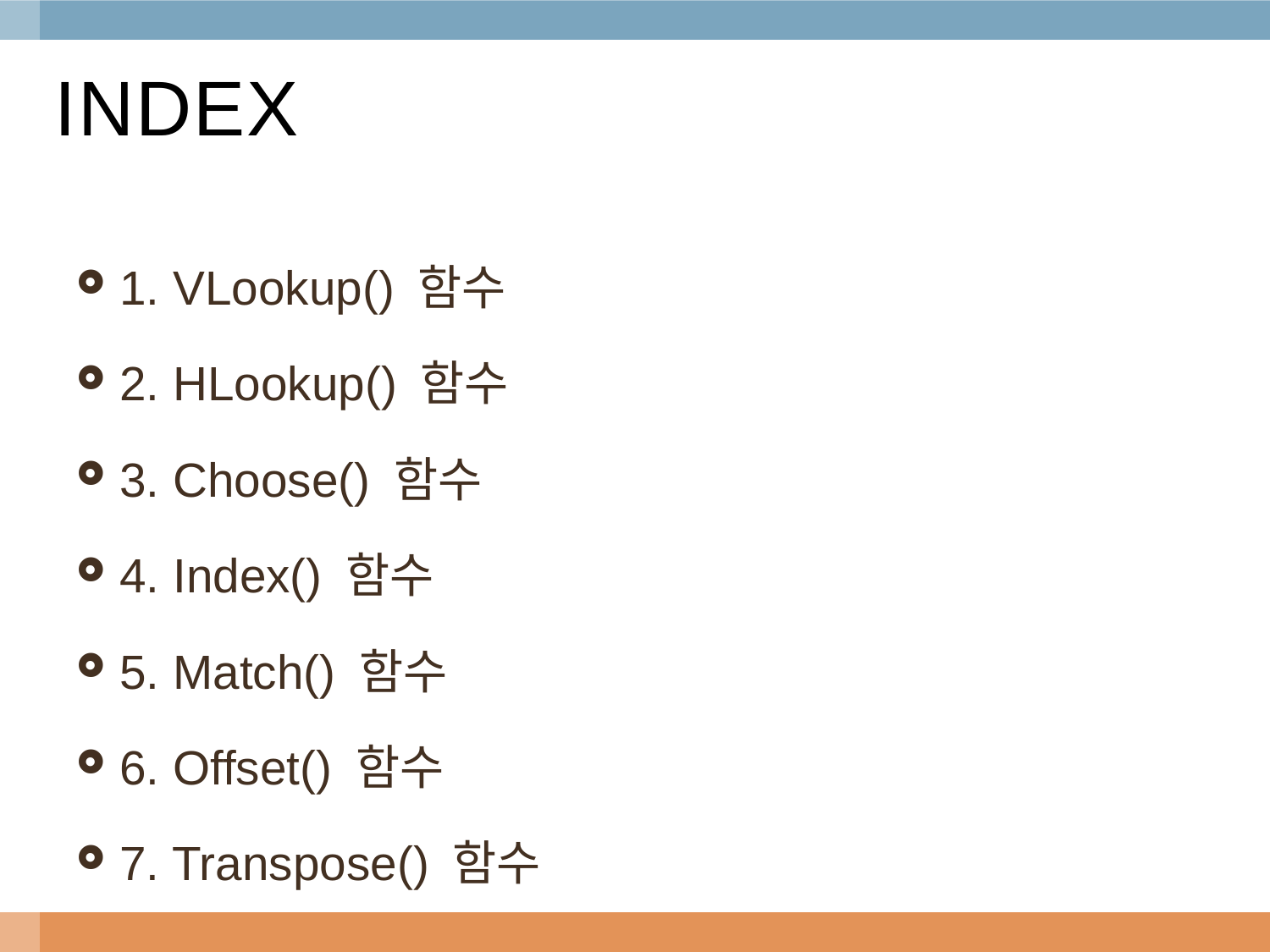

# INDEX
1. VLookup() 함수
2. HLookup() 함수
3. Choose() 함수
4. Index() 함수
5. Match() 함수
6. Offset() 함수
7. Transpose() 함수